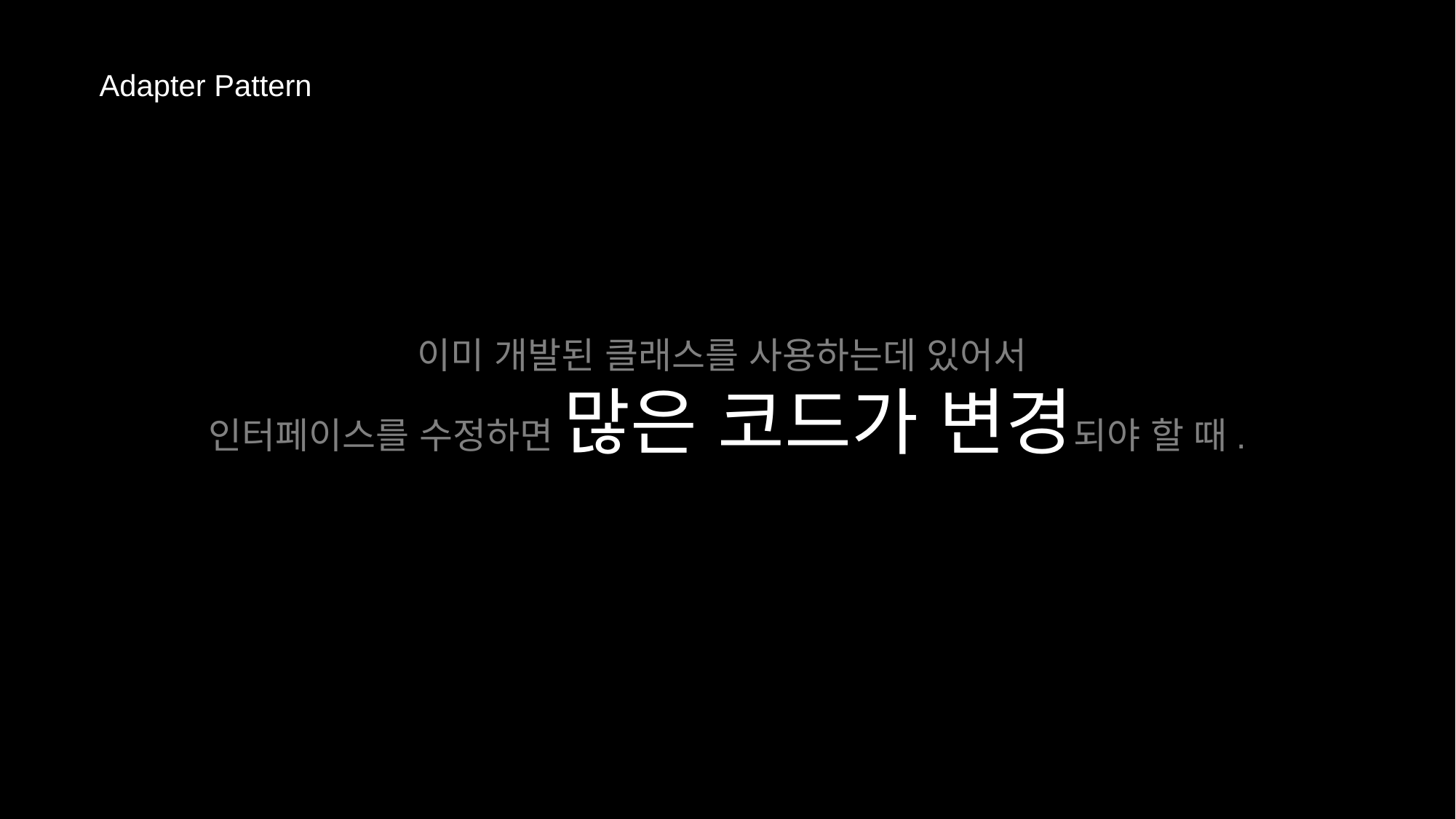

Adapter Pattern
이미 개발된 클래스를 사용하는데 있어서
인터페이스를 수정하면 많은 코드가 변경되야 할 때.